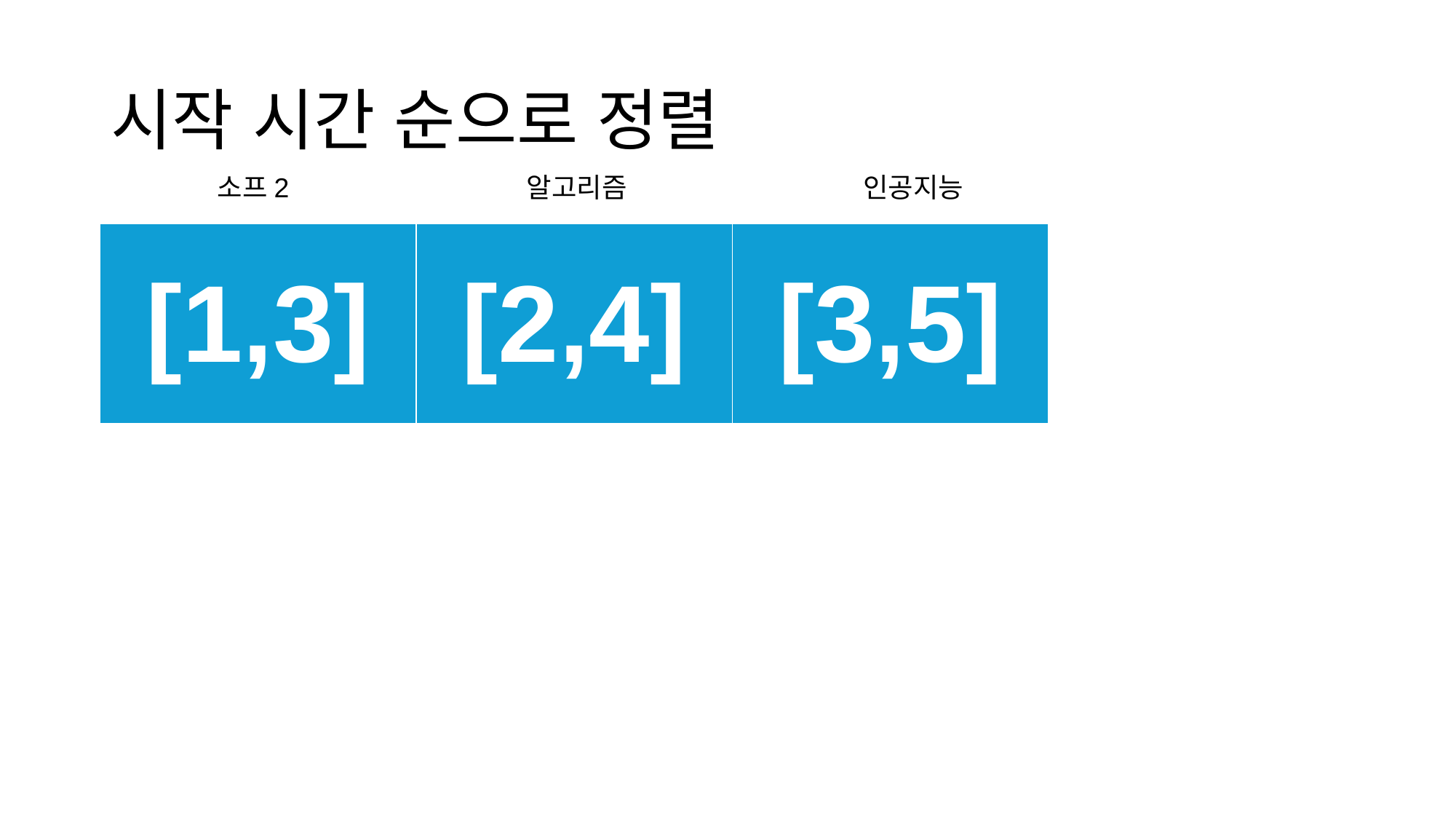

# 시작 시간 순으로 정렬
소프2
알고리즘
인공지능
| [1,3] | [2,4] | [3,5] |
| --- | --- | --- |